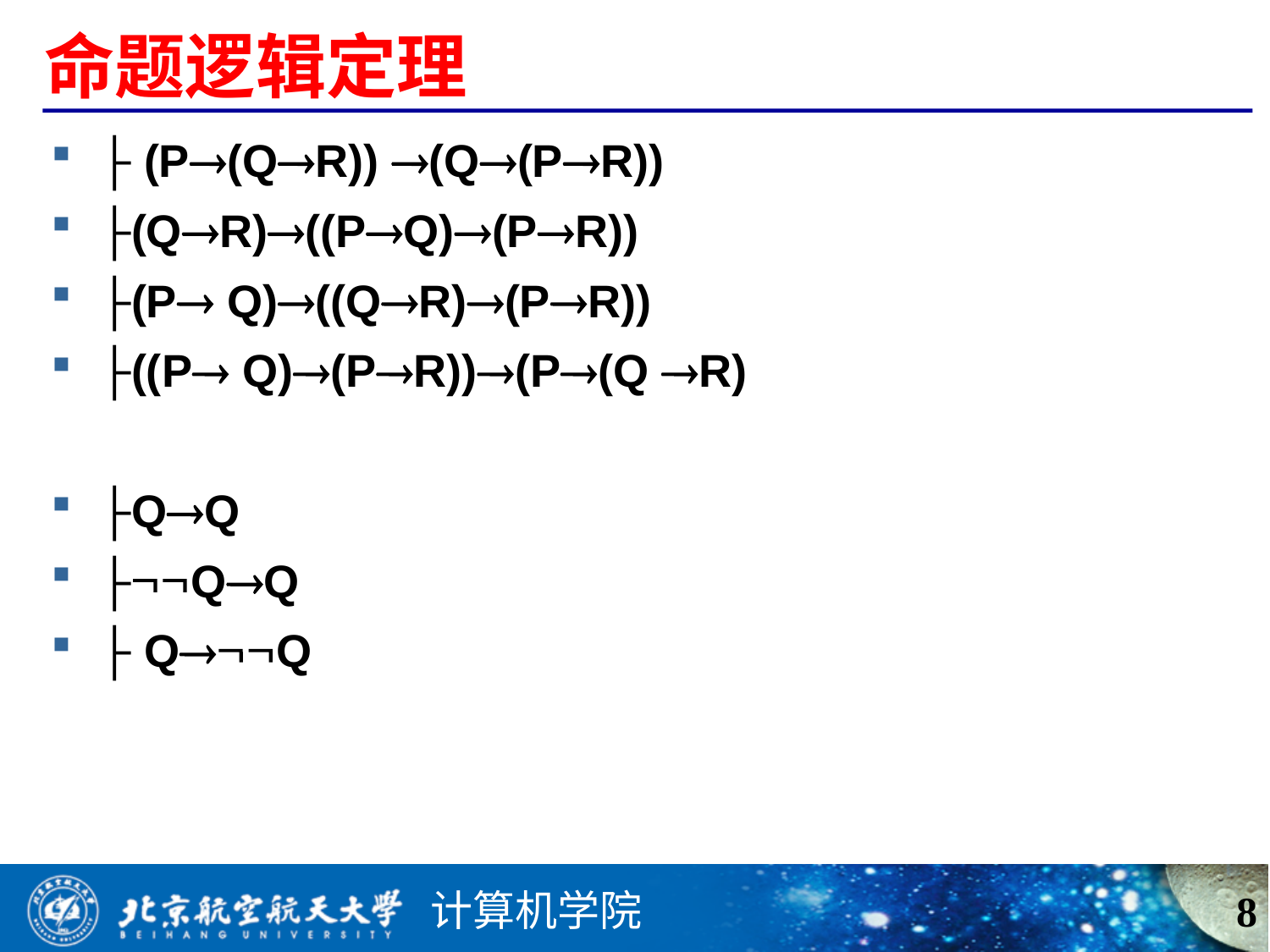

# 命题逻辑定理
├ (P→(Q→R)) →(Q→(P→R))
├(Q→R)→((P→Q)→(P→R))
├(P→ Q)→((Q→R)→(P→R))
├((P→ Q)→(P→R))→(P→(Q →R)

├Q→Q
├¬¬Q→Q
├ Q→¬¬Q